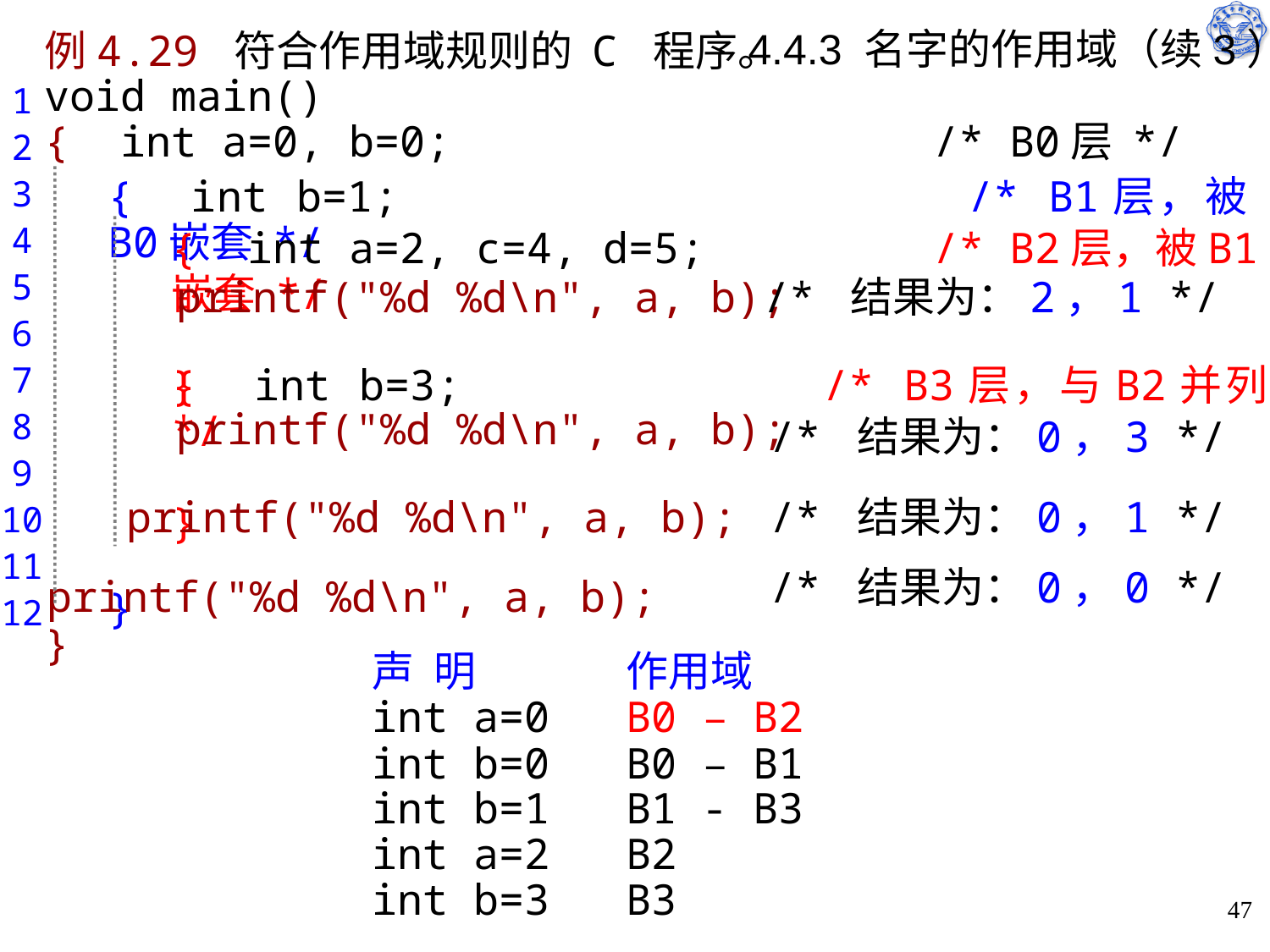

# 4.4.3 名字的作用域（续3）
例4.29 符合作用域规则的 C 程序。
void main()
{  int a=0, b=0;				/* B0层 */

}
1
2
3
4
5
6
7
8
9
10
11
12

{  int b=1;				   /* B1层，被B0嵌套 */

}

{  int a=2, c=4, d=5;		/* B2层，被B1嵌套 */

}
printf("%d %d\n", a, b);
/* 结果为：2，1 */
{  int b=3;  			/* B3层，与B2并列 */

}
printf("%d %d\n", a, b);
/* 结果为：0，3 */
printf("%d %d\n", a, b);
/* 结果为：0，1 */
/* 结果为：0，0 */
printf("%d %d\n", a, b);
声  明		作用域
int a=0 	B0 – B2
int b=0 	B0 – B1
int b=1	B1 - B3
int a=2 	B2
int b=3	B3
47